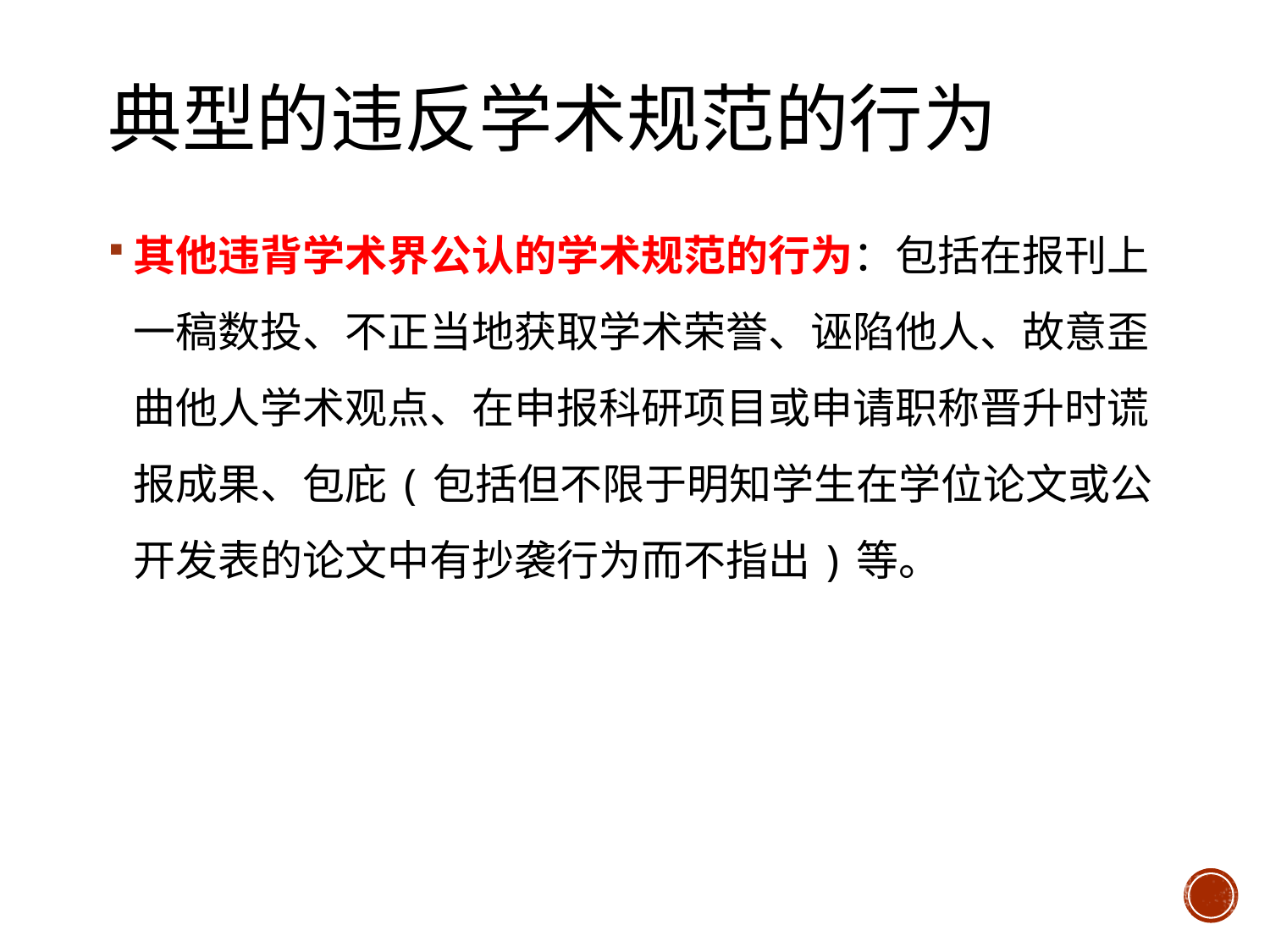

# 典型的违反学术规范的行为
其他违背学术界公认的学术规范的行为：包括在报刊上一稿数投、不正当地获取学术荣誉、诬陷他人、故意歪曲他人学术观点、在申报科研项目或申请职称晋升时谎报成果、包庇(包括但不限于明知学生在学位论文或公开发表的论文中有抄袭行为而不指出)等。